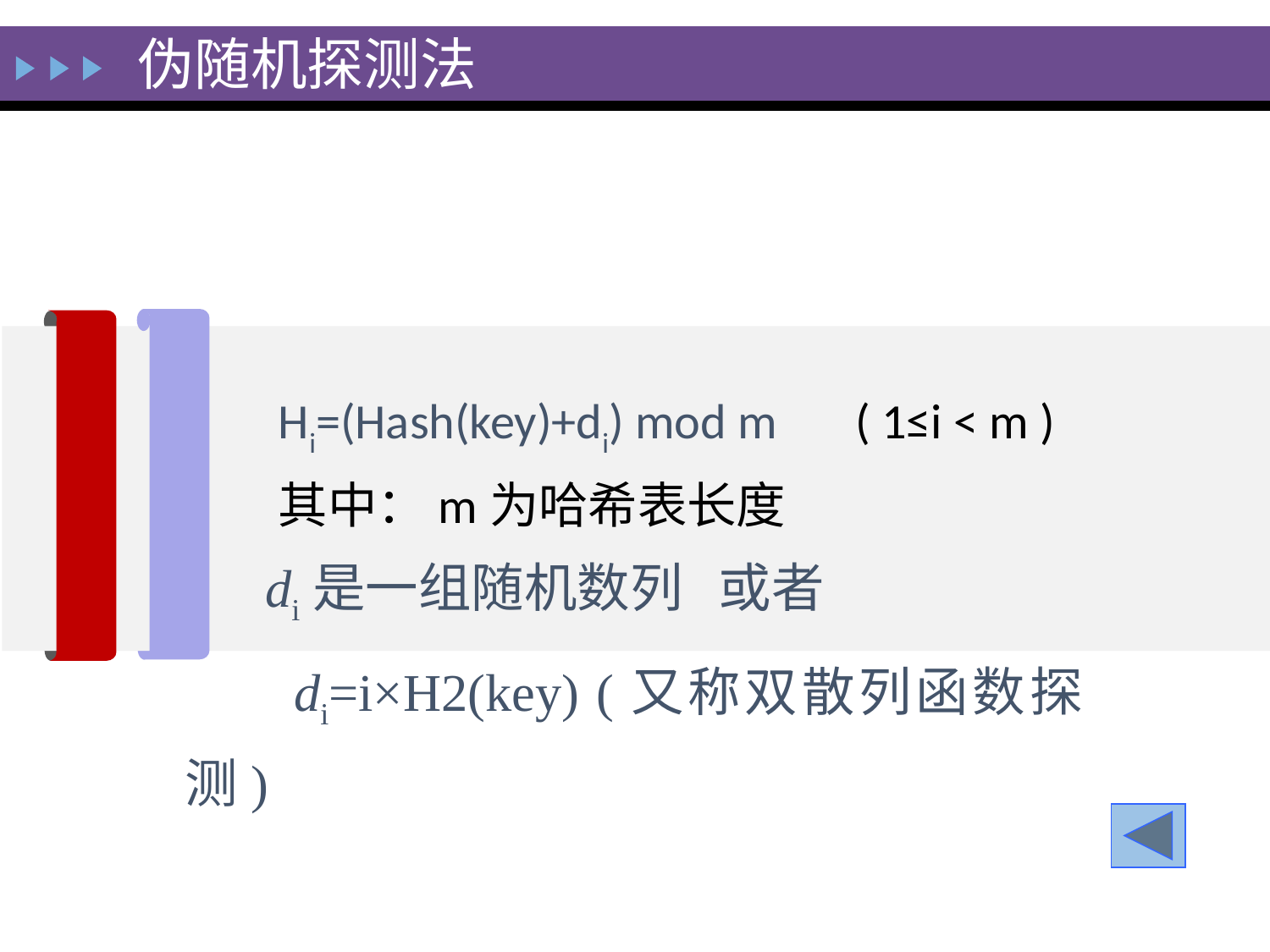

伪随机探测法

Hi=(Hash(key)+di) mod m       ( 1≤i < m )
其中：m为哈希表长度
      di是一组随机数列   或者
         di=i×H2(key) (又称双散列函数探测)